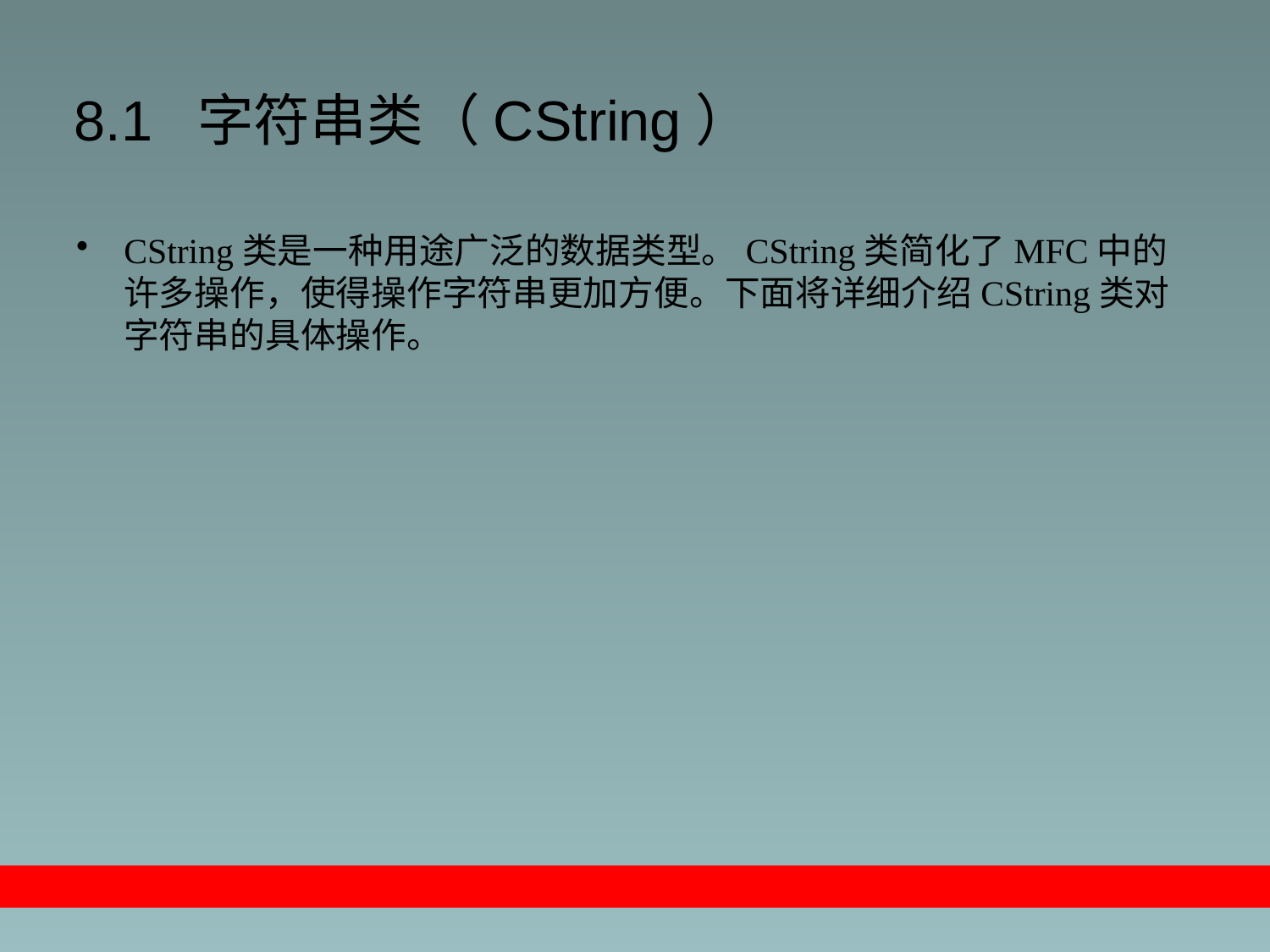

# 8.1  字符串类（CString）
CString类是一种用途广泛的数据类型。CString类简化了MFC中的许多操作，使得操作字符串更加方便。下面将详细介绍CString类对字符串的具体操作。